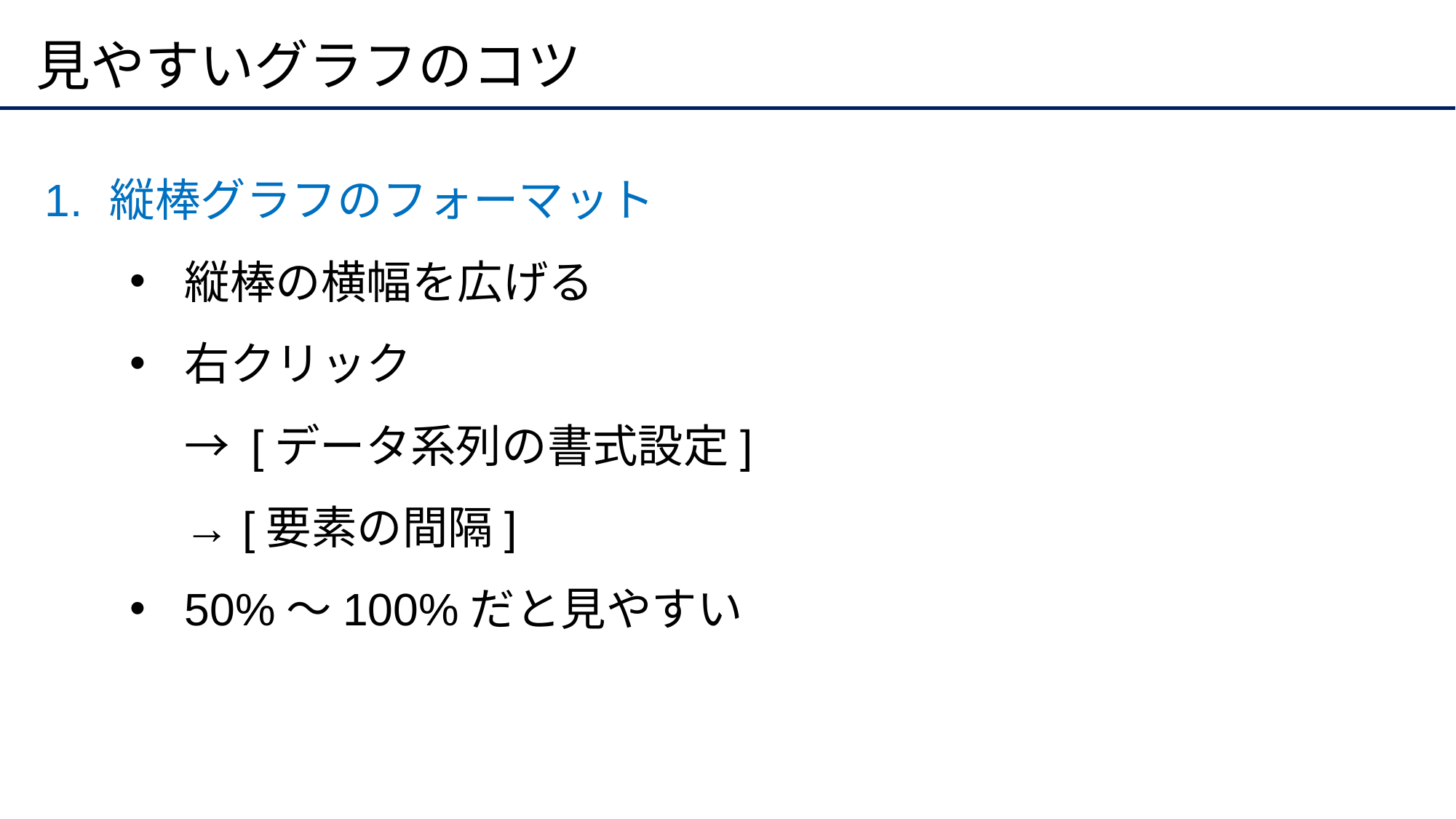

# 見やすいグラフのコツ
縦棒グラフのフォーマット
縦棒の横幅を広げる
右クリック
→ [データ系列の書式設定] → [要素の間隔]
50%～100%だと見やすい